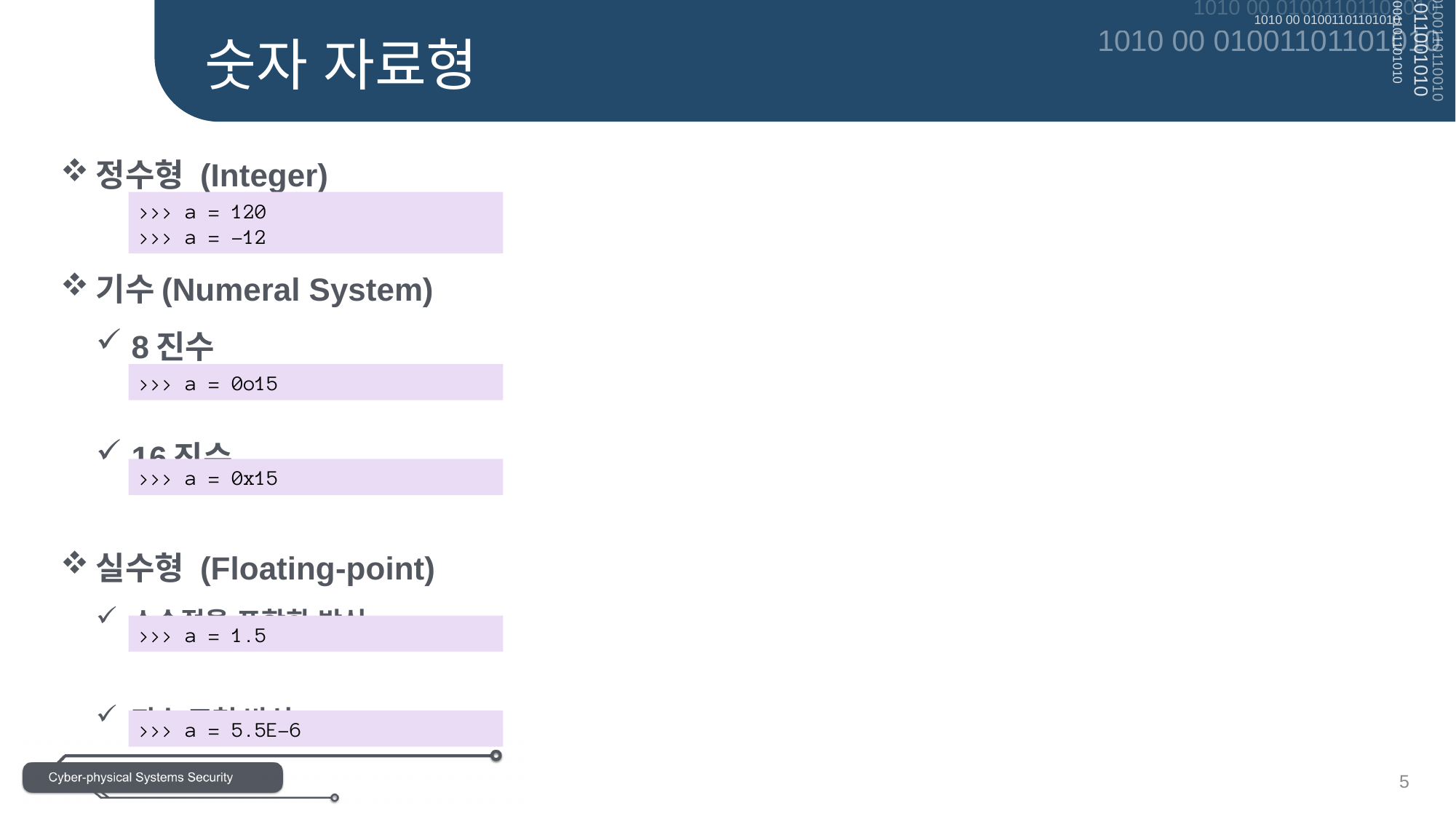

숫자 자료형
정수형 (Integer)

기수(Numeral System)
8진수

16진수

실수형 (Floating-point)
소수점을 포함한 방식

지수 표현 방식

>>> a = 120
>>> a = -12
>>> a = 0o15
>>> a = 0x15
>>> a = 1.5
>>> a = 5.5E-6
5